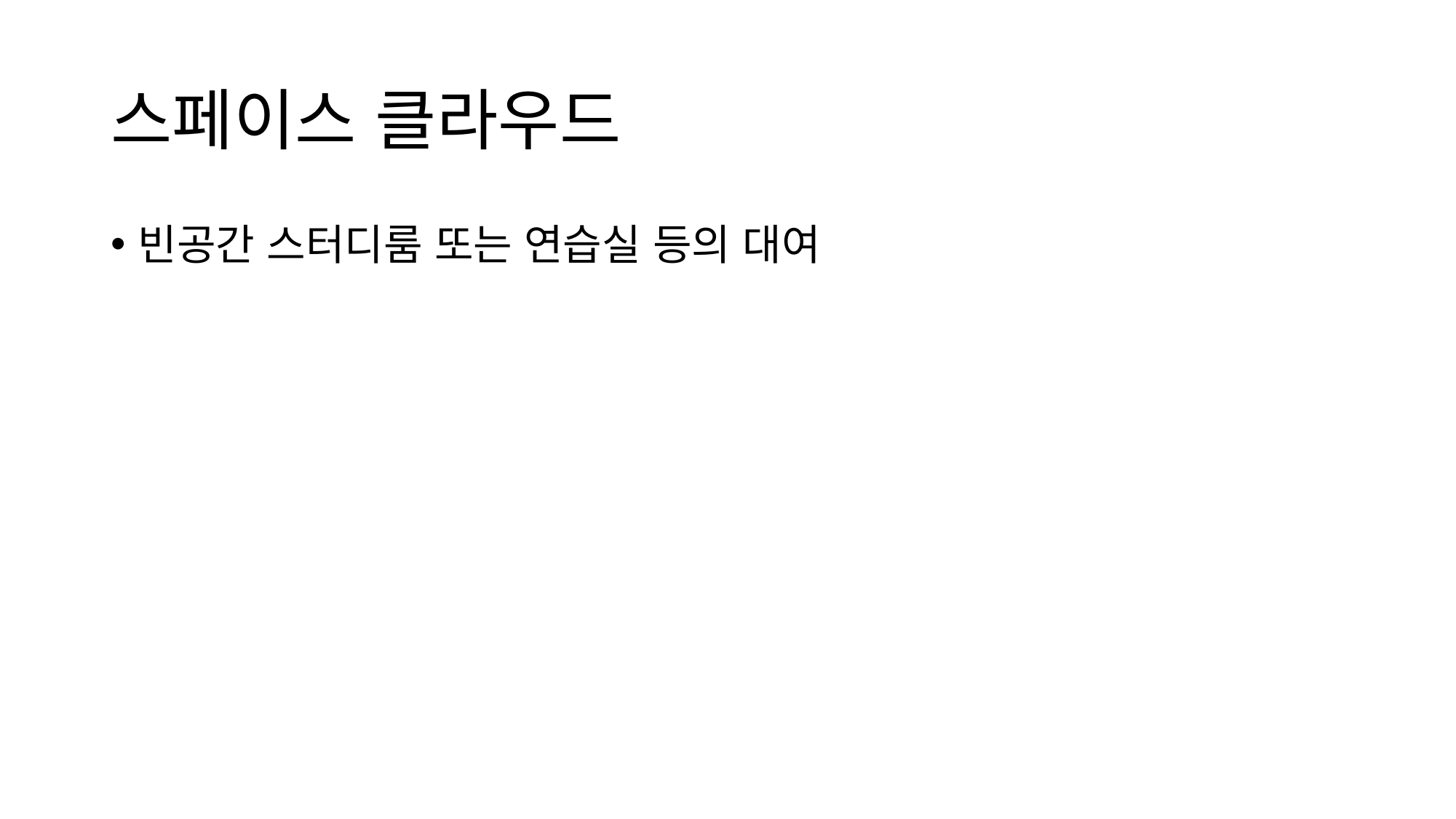

# 스페이스 클라우드
빈공간 스터디룸 또는 연습실 등의 대여